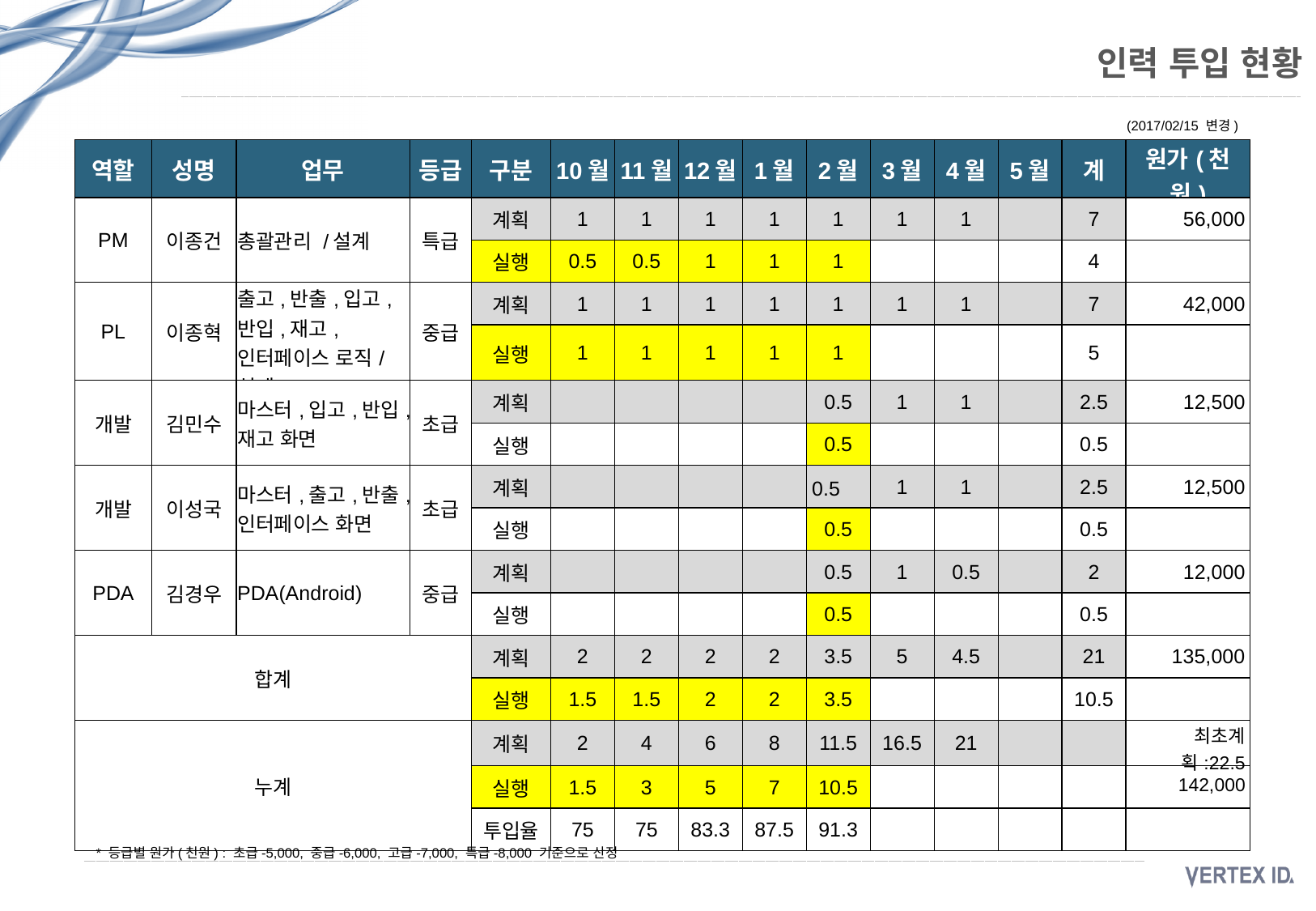

# 인력 투입 현황
(2017/02/15 변경)
| 역할 | 성명 | 업무 | 등급 | 구분 | 10월 | 11월 | 12월 | 1월 | 2월 | 3월 | 4월 | 5월 | 계 | 원가(천원) |
| --- | --- | --- | --- | --- | --- | --- | --- | --- | --- | --- | --- | --- | --- | --- |
| PM | 이종건 | 총괄관리 /설계 | 특급 | 계획 | 1 | 1 | 1 | 1 | 1 | 1 | 1 |  | 7 | 56,000 |
|  |  |  |  | 실행 | 0.5 | 0.5 | 1 | 1 | 1 |  |  |  | 4 |  |
| PL | 이종혁 | 출고,반출,입고,반입,재고,인터페이스 로직/설계 | 중급 | 계획 | 1 | 1 | 1 | 1 | 1 | 1 | 1 |  | 7 | 42,000 |
|  |  |  |  | 실행 | 1 | 1 | 1 | 1 | 1 |  |  |  | 5 |  |
| 개발 | 김민수 | 마스터,입고,반입,재고 화면 | 초급 | 계획 |  |  |  |  | 0.5 | 1 | 1 |  | 2.5 | 12,500 |
|  |  |  |  | 실행 |  |  |  |  | 0.5 |  |  |  | 0.5 |  |
| 개발 | 이성국 | 마스터,출고,반출,인터페이스 화면 | 초급 | 계획 |  |  |  |  | 0.5 | 1 | 1 |  | 2.5 | 12,500 |
|  |  |  |  | 실행 |  |  |  |  | 0.5 |  |  |  | 0.5 |  |
| PDA | 김경우 | PDA(Android) | 중급 | 계획 |  |  |  |  | 0.5 | 1 | 0.5 |  | 2 | 12,000 |
|  |  |  |  | 실행 |  |  |  |  | 0.5 |  |  |  | 0.5 |  |
| 합계 |  |  |  | 계획 | 2 | 2 | 2 | 2 | 3.5 | 5 | 4.5 |  | 21 | 135,000 |
|  |  |  |  | 실행 | 1.5 | 1.5 | 2 | 2 | 3.5 |  |  |  | 10.5 |  |
| 누계 |  |  |  | 계획 | 2 | 4 | 6 | 8 | 11.5 | 16.5 | 21 |  |  | 최초계획:22.5 142,000 |
|  |  |  |  | 실행 | 1.5 | 3 | 5 | 7 | 10.5 |  |  |  |  |  |
|  |  |  |  | 투입율 | 75 | 75 | 83.3 | 87.5 | 91.3 |  |  |  |  |  |
* 등급별 원가(천원) : 초급-5,000, 중급-6,000, 고급-7,000, 특급-8,000 기준으로 산정